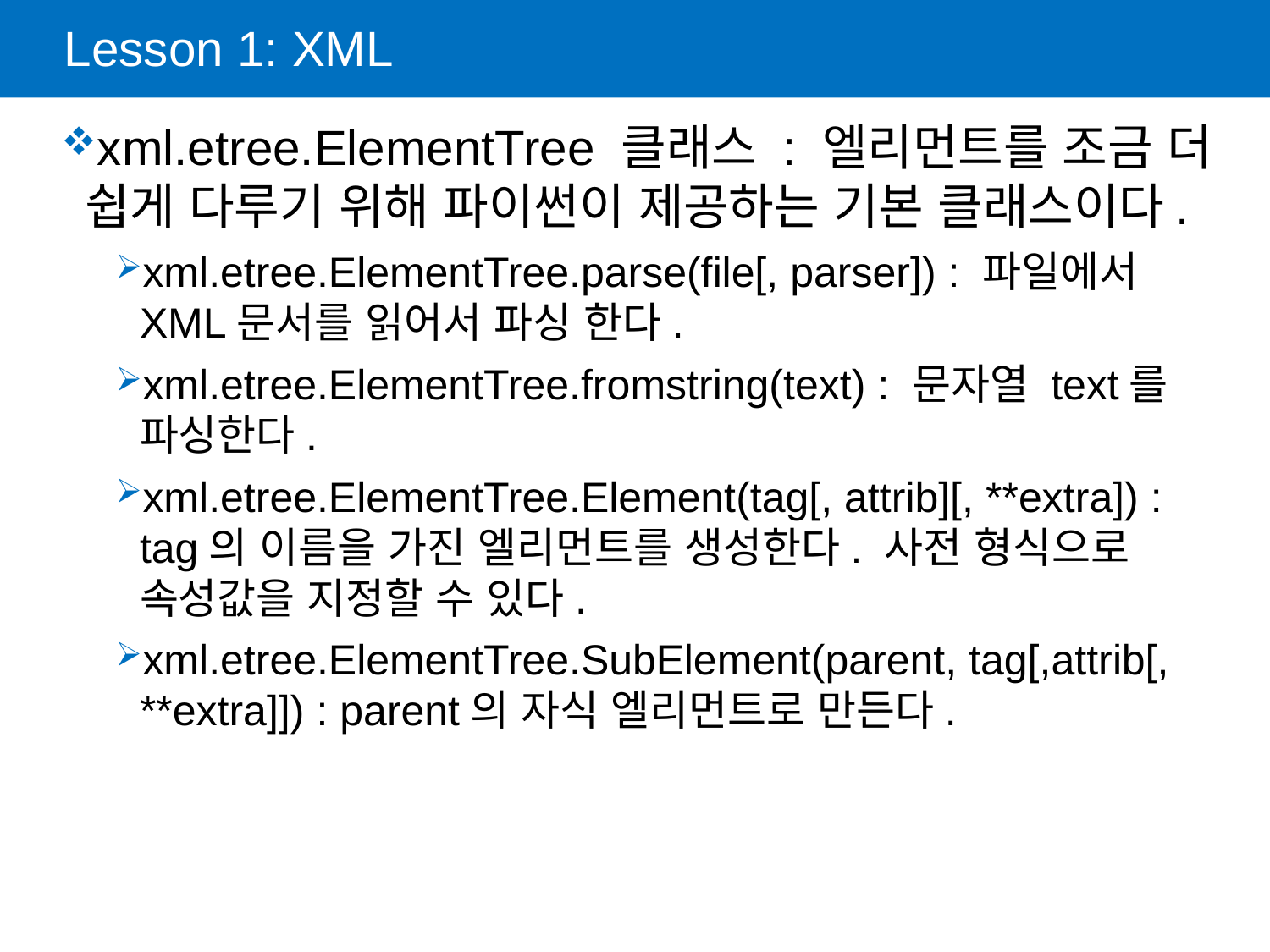

# Lesson 1: XML
xml.etree.ElementTree 클래스 : 엘리먼트를 조금 더 쉽게 다루기 위해 파이썬이 제공하는 기본 클래스이다.
xml.etree.ElementTree.parse(file[, parser]) : 파일에서 XML문서를 읽어서 파싱 한다.
xml.etree.ElementTree.fromstring(text) : 문자열 text를 파싱한다.
xml.etree.ElementTree.Element(tag[, attrib][, **extra]) : tag의 이름을 가진 엘리먼트를 생성한다. 사전 형식으로 속성값을 지정할 수 있다.
xml.etree.ElementTree.SubElement(parent, tag[,attrib[, **extra]]) : parent의 자식 엘리먼트로 만든다.